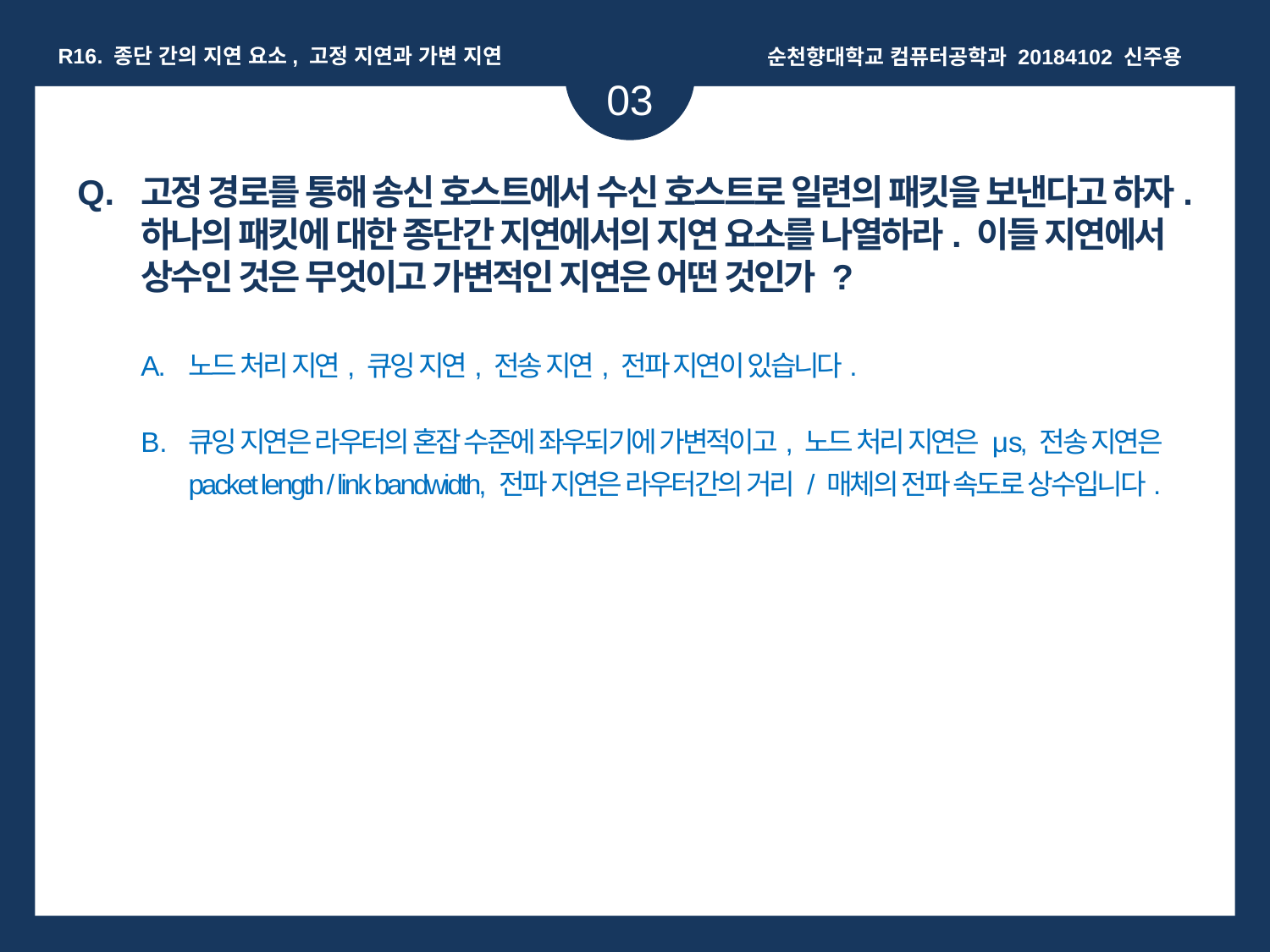

R16. 종단 간의 지연 요소, 고정 지연과 가변 지연
순천향대학교 컴퓨터공학과 20184102 신주용
03

고정 경로를 통해 송신 호스트에서 수신 호스트로 일련의 패킷을 보낸다고 하자. 하나의 패킷에 대한 종단간 지연에서의 지연 요소를 나열하라. 이들 지연에서 상수인 것은 무엇이고 가변적인 지연은 어떤 것인가 ?

노드 처리 지연, 큐잉 지연, 전송 지연, 전파 지연이 있습니다.

큐잉 지연은 라우터의 혼잡 수준에 좌우되기에 가변적이고, 노드 처리 지연은 μs, 전송 지연은 packet length / link bandwidth, 전파 지연은 라우터간의 거리 / 매체의 전파 속도로 상수입니다.